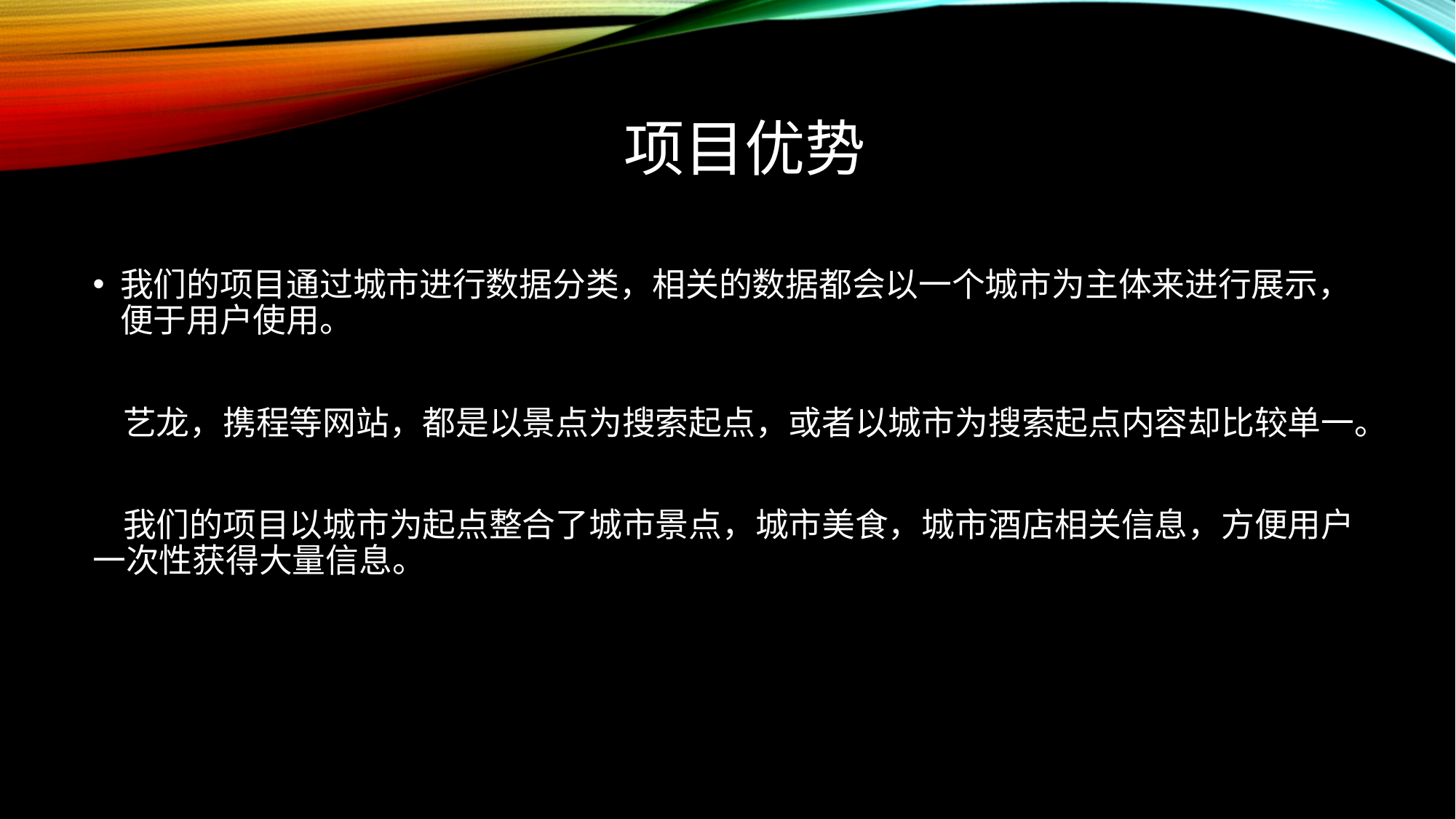

# 项目优势
我们的项目通过城市进行数据分类，相关的数据都会以一个城市为主体来进行展示，便于用户使用。

   艺龙，携程等网站，都是以景点为搜索起点，或者以城市为搜索起点内容却比较单一。

   我们的项目以城市为起点整合了城市景点，城市美食，城市酒店相关信息，方便用户  一次性获得大量信息。